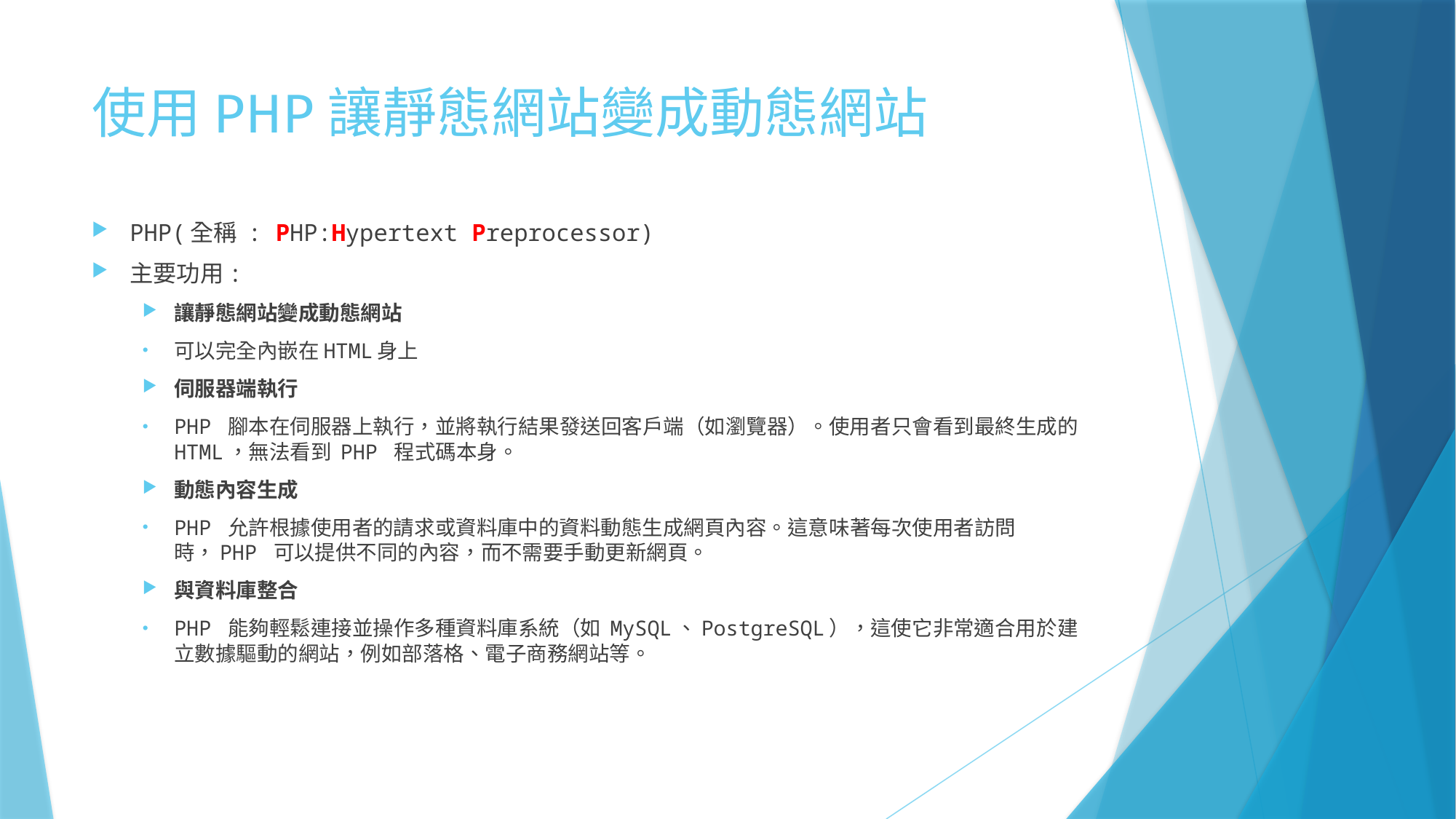

# 使用PHP讓靜態網站變成動態網站
PHP(全稱 : PHP:Hypertext Preprocessor)
主要功用:
讓靜態網站變成動態網站
可以完全內嵌在HTML身上
伺服器端執行
PHP 腳本在伺服器上執行，並將執行結果發送回客戶端（如瀏覽器）。使用者只會看到最終生成的 HTML，無法看到 PHP 程式碼本身。
動態內容生成
PHP 允許根據使用者的請求或資料庫中的資料動態生成網頁內容。這意味著每次使用者訪問時，PHP 可以提供不同的內容，而不需要手動更新網頁。
與資料庫整合
PHP 能夠輕鬆連接並操作多種資料庫系統（如 MySQL、PostgreSQL），這使它非常適合用於建立數據驅動的網站，例如部落格、電子商務網站等。